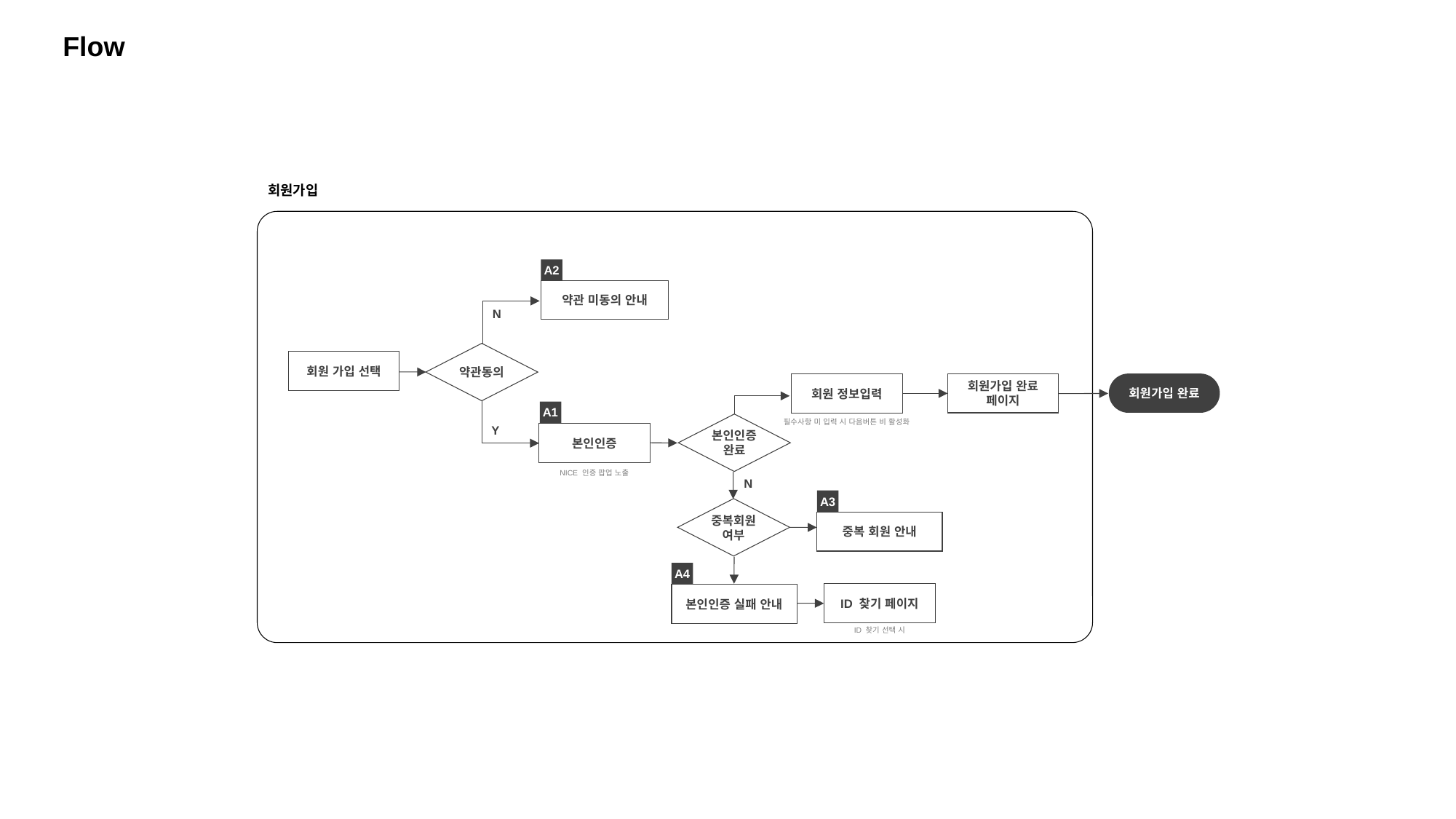

Flow
회원가입

A2
약관 미동의 안내
N
약관동의
회원 가입 선택
회원가입 완료
회원가입 완료
페이지
회원 정보입력
본인인증
완료
필수사항 미 입력 시 다음버튼 비 활성화
Y
본인인증
N
A3
중복 회원 안내
중복회원
여부
A4
본인인증 실패 안내
ID 찾기 페이지
ID 찾기 선택 시
A1
NICE 인증 팝업 노출